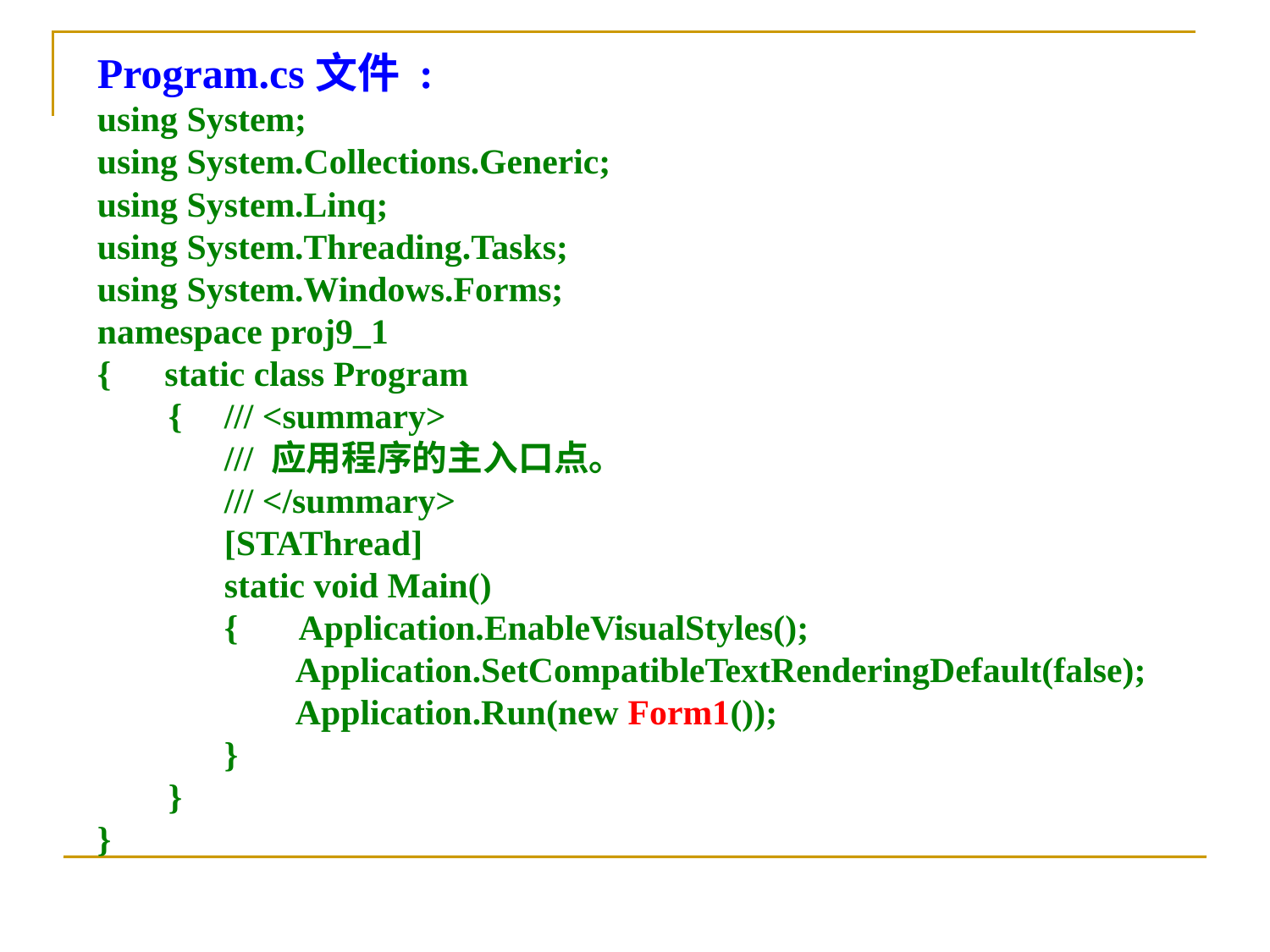

Program.cs文件 :
using System;
using System.Collections.Generic;
using System.Linq;
using System.Threading.Tasks;
using System.Windows.Forms;
namespace proj9_1
{      static class Program
        {	/// <summary>
        	/// 应用程序的主入口点。
        	/// </summary>
        	[STAThread]
        	static void Main()
        	{       Application.EnableVisualStyles();
            	        Application.SetCompatibleTextRenderingDefault(false);
            	        Application.Run(new Form1());
        	}
        }
}